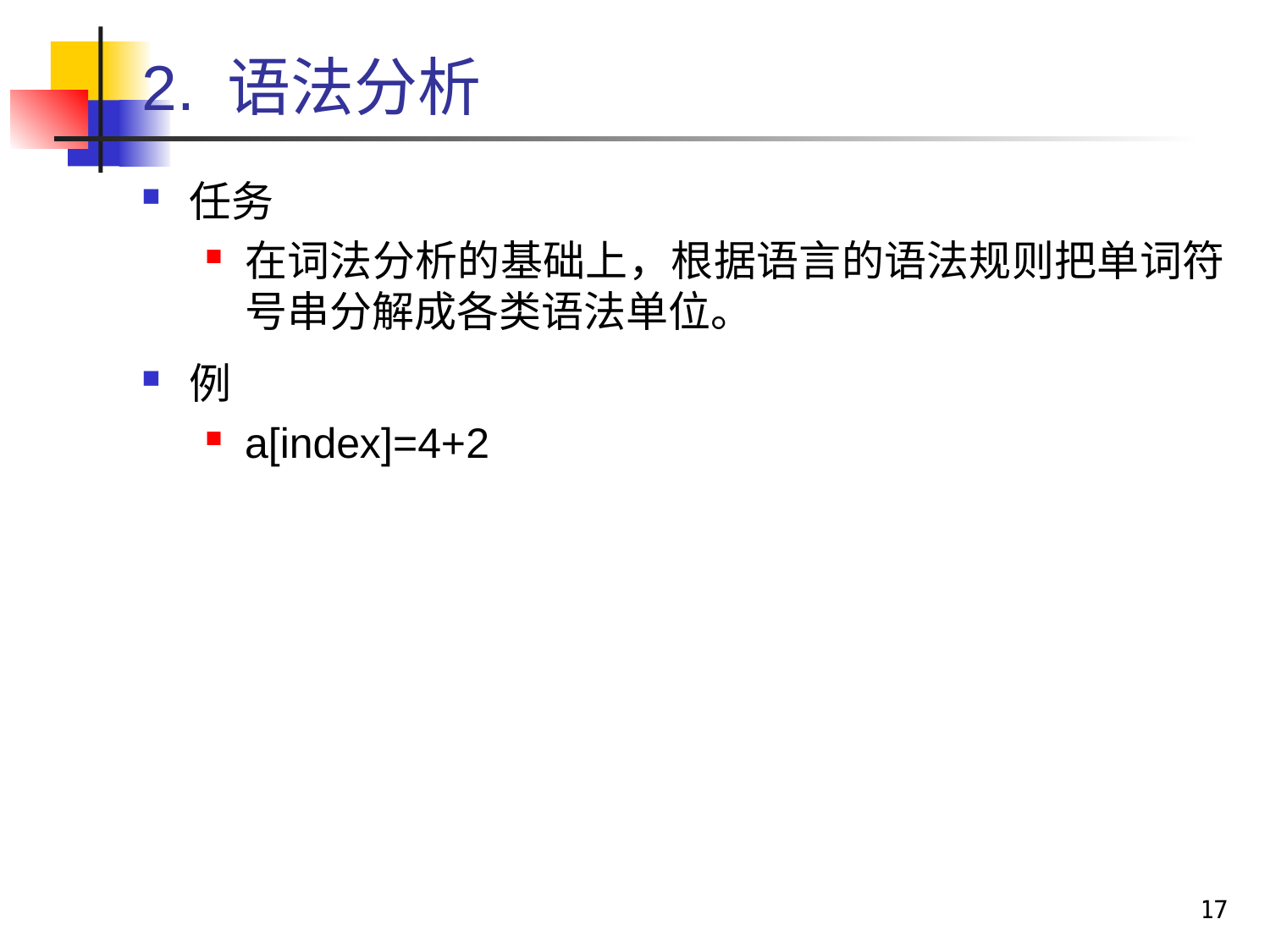

# 2. 语法分析
任务
在词法分析的基础上，根据语言的语法规则把单词符号串分解成各类语法单位。
例
a[index]=4+2
17